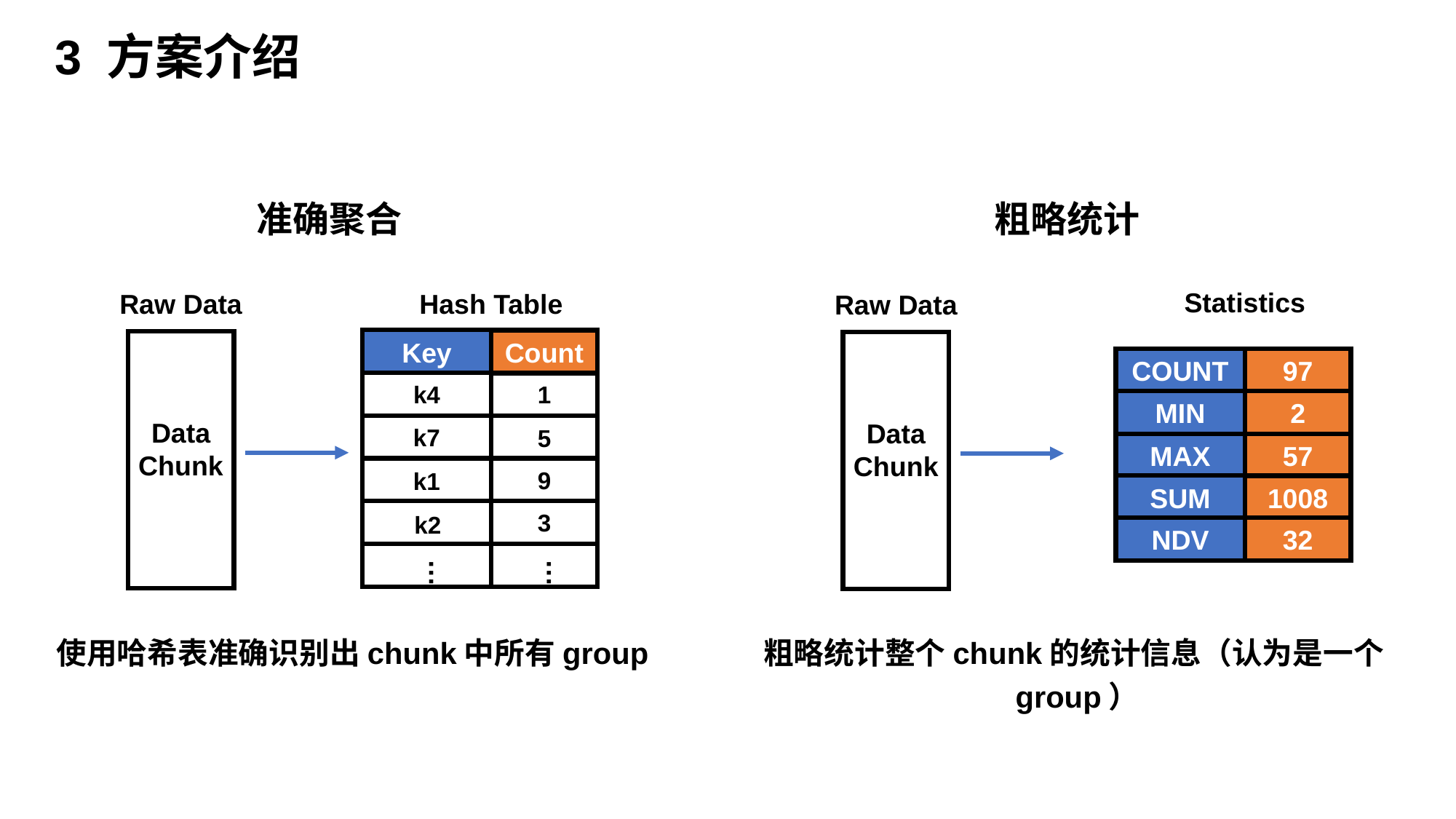

3 方案介绍
粗略统计
准确聚合
Statistics
Raw Data
Hash Table
Raw Data
Key
Count

COUNT
97

k4
1
MIN
2

Data
Chunk
Data
Chunk

k7
5
MAX
57

9
k1
SUM
1008

3
k2
NDV
32

…
…
粗略统计整个chunk的统计信息（认为是一个group）
使用哈希表准确识别出chunk中所有group